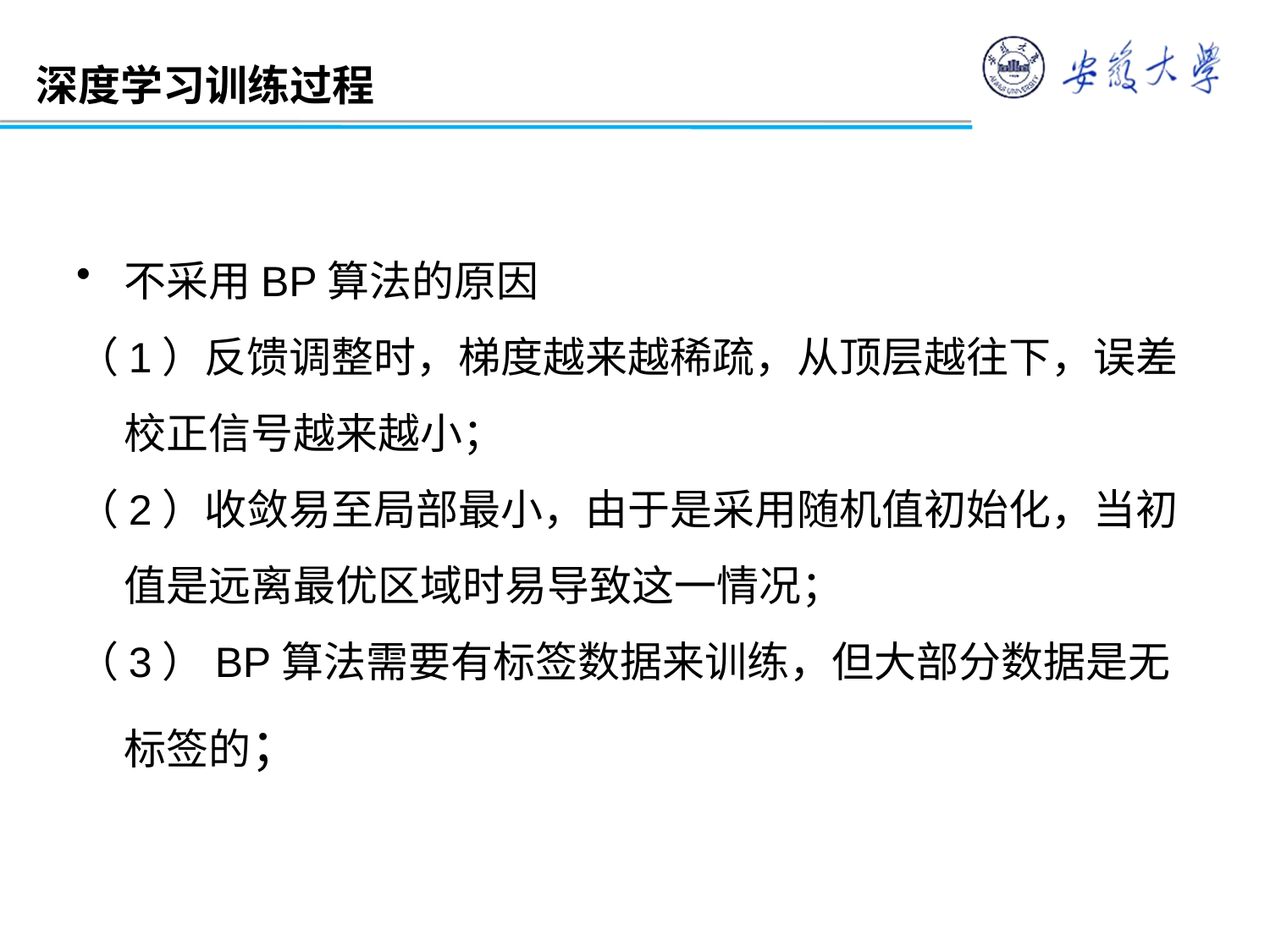

深度学习训练过程
不采用BP算法的原因
（1）反馈调整时，梯度越来越稀疏，从顶层越往下，误差校正信号越来越小；
（2）收敛易至局部最小，由于是采用随机值初始化，当初值是远离最优区域时易导致这一情况；
（3）BP算法需要有标签数据来训练，但大部分数据是无标签的；